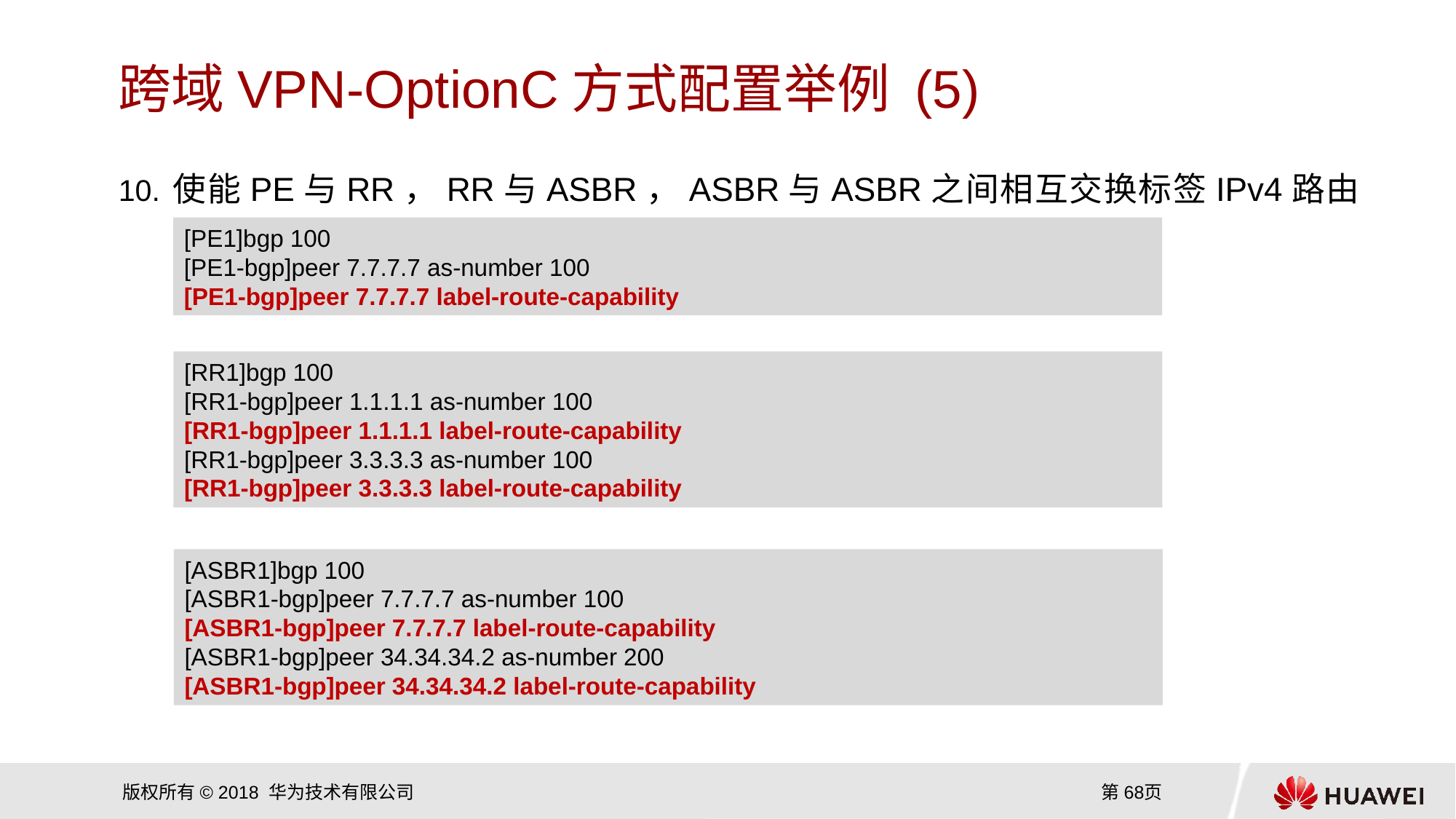

# 跨域VPN-OptionC方式配置举例 (5)
使能PE与RR，RR与ASBR，ASBR与ASBR之间相互交换标签IPv4路由的能力。

[PE1]bgp 100
[PE1-bgp]peer 7.7.7.7 as-number 100
[PE1-bgp]peer 7.7.7.7 label-route-capability
[RR1]bgp 100
[RR1-bgp]peer 1.1.1.1 as-number 100
[RR1-bgp]peer 1.1.1.1 label-route-capability
[RR1-bgp]peer 3.3.3.3 as-number 100
[RR1-bgp]peer 3.3.3.3 label-route-capability
[ASBR1]bgp 100
[ASBR1-bgp]peer 7.7.7.7 as-number 100
[ASBR1-bgp]peer 7.7.7.7 label-route-capability
[ASBR1-bgp]peer 34.34.34.2 as-number 200
[ASBR1-bgp]peer 34.34.34.2 label-route-capability